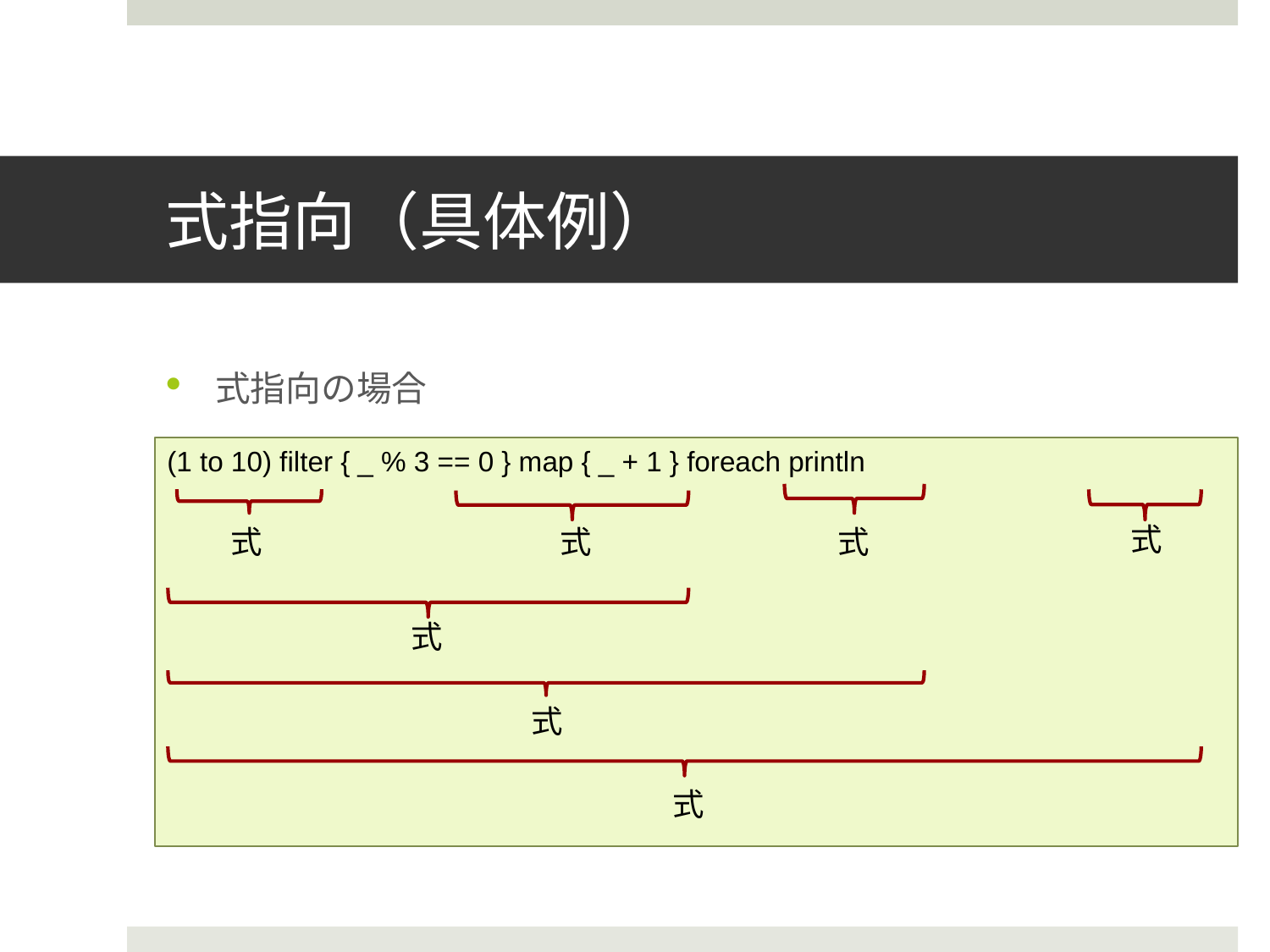

# 式指向（具体例）

式指向の場合

(1 to 10) filter { _ % 3 == 0 } map { _ + 1 } foreach println

式
式
式
式
式
式
式